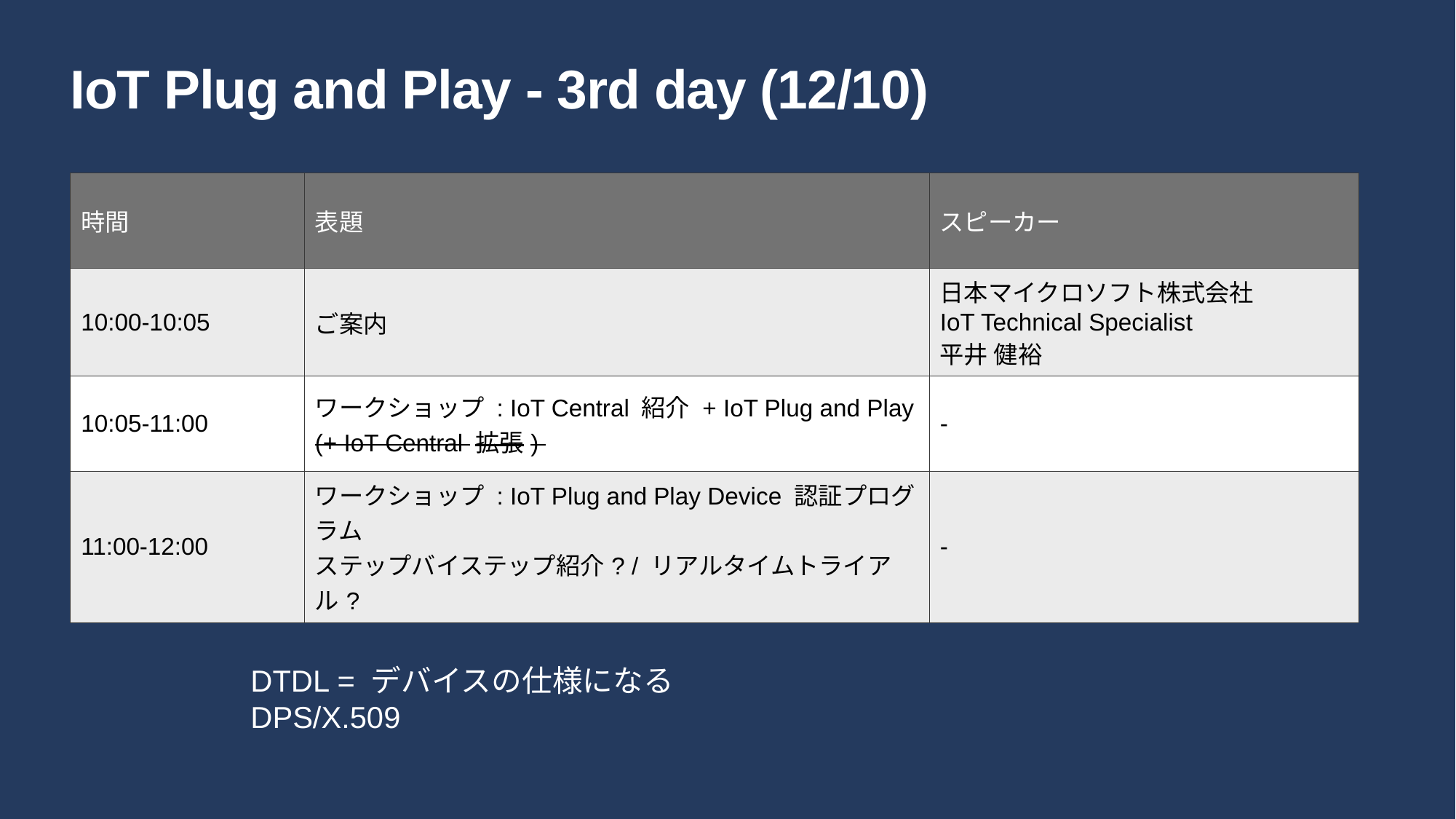

# IoT Plug and Play - 3rd day (12/10)
| 時間 | 表題 | スピーカー |
| --- | --- | --- |
| 10:00-10:05 | ご案内 | 日本マイクロソフト株式会社 IoT Technical Specialist 平井 健裕 |
| 10:05-11:00 | ワークショップ : IoT Central 紹介 + IoT Plug and Play (+ IoT Central 拡張) | - |
| 11:00-12:00 | ワークショップ : IoT Plug and Play Device 認証プログラム ステップバイステップ紹介? / リアルタイムトライアル? | - |
DTDL = デバイスの仕様になる
DPS/X.509